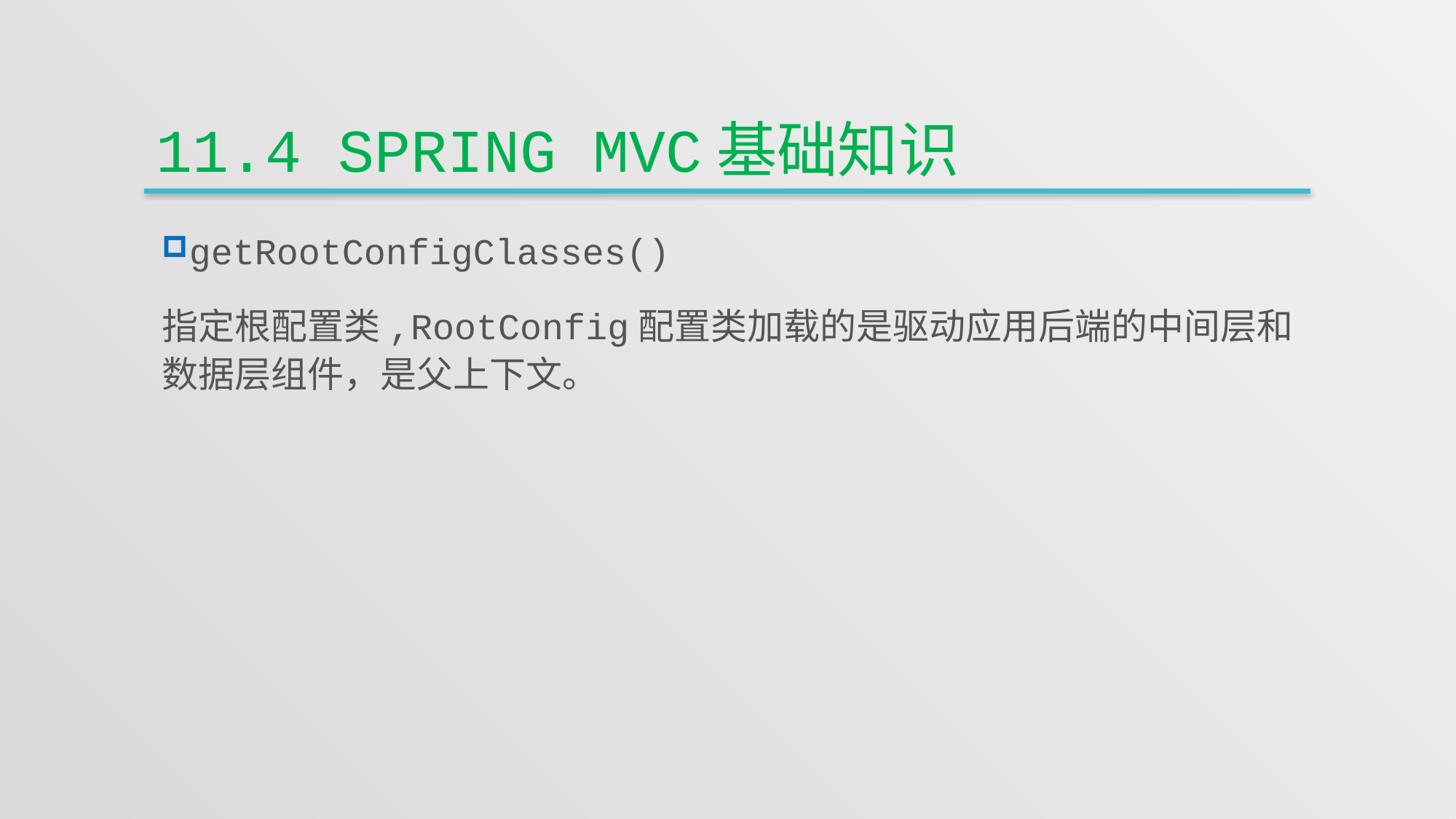

# 11.4 Spring MVC基础知识
getRootConfigClasses()
指定根配置类,RootConfig配置类加载的是驱动应用后端的中间层和数据层组件，是父上下文。